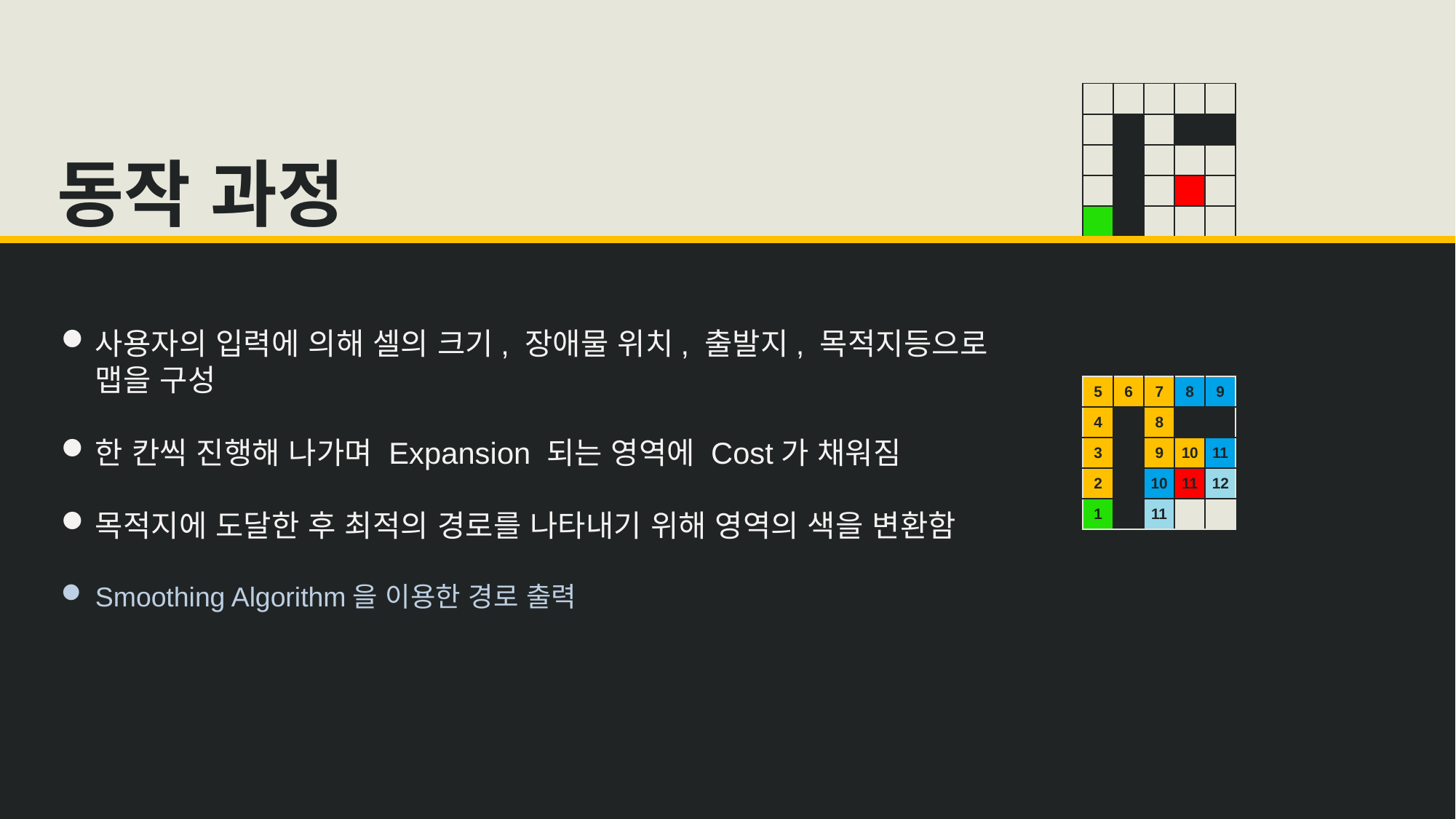

|  |  |  |  |  |
| --- | --- | --- | --- | --- |
|  |  |  |  |  |
|  |  |  |  |  |
|  |  |  |  |  |
|  |  |  |  |  |
동작 과정

사용자의 입력에 의해 셀의 크기, 장애물 위치, 출발지, 목적지등으로 맵을 구성

한 칸씩 진행해 나가며 Expansion 되는 영역에 Cost가 채워짐
목적지에 도달한 후 최적의 경로를 나타내기 위해 영역의 색을 변환함

Smoothing Algorithm을 이용한 경로 출력
| 5 | 6 | 7 | 8 | 9 |
| --- | --- | --- | --- | --- |
| 4 |  | 8 |  |  |
| 3 |  | 9 | 10 | 11 |
| 2 |  | 10 | 11 | 12 |
| 1 |  | 11 |  |  |